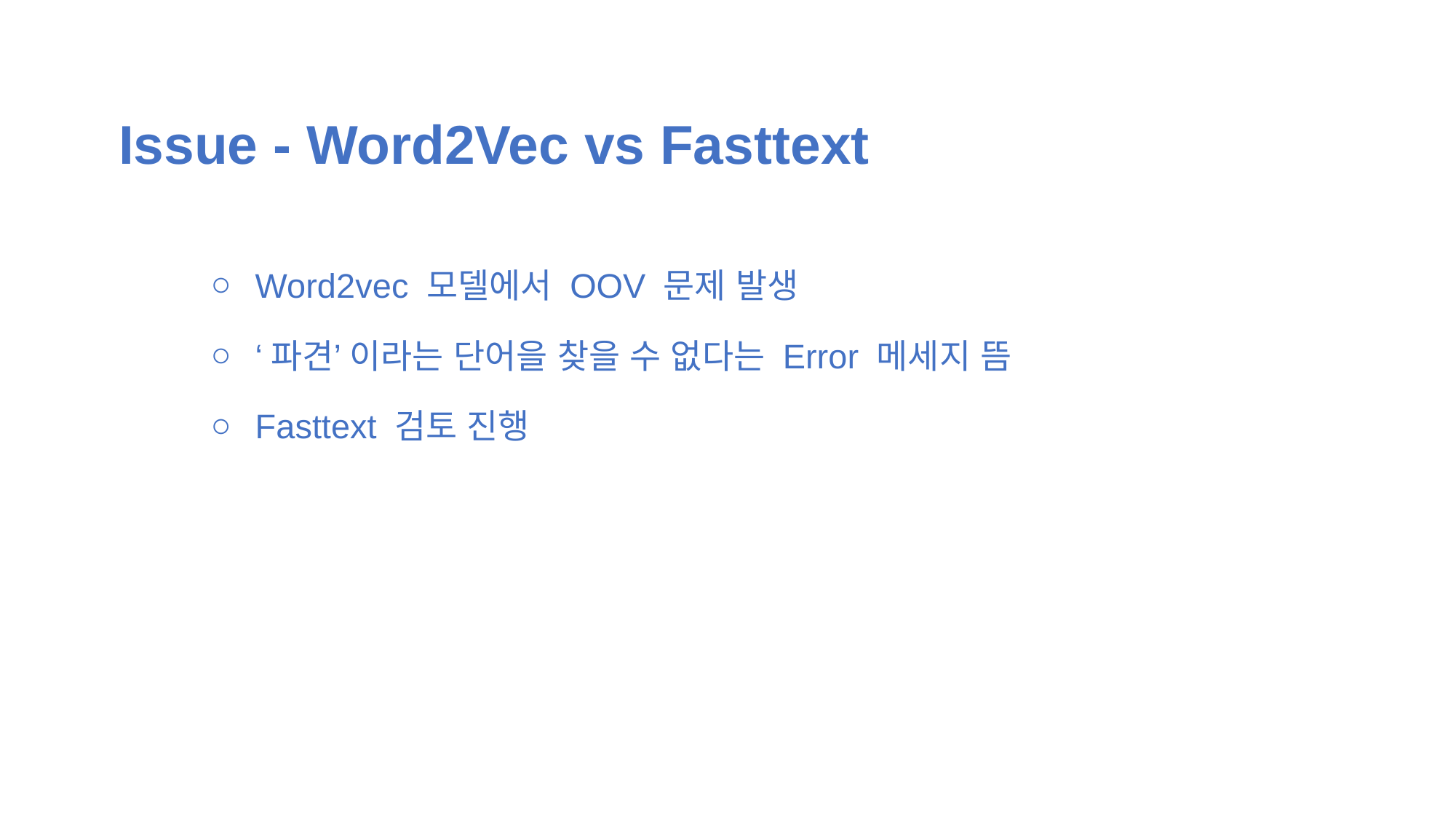

Issue - Word2Vec vs Fasttext
Word2vec 모델에서 OOV 문제 발생
‘파견’ 이라는 단어을 찾을 수 없다는 Error 메세지 뜸
Fasttext 검토 진행